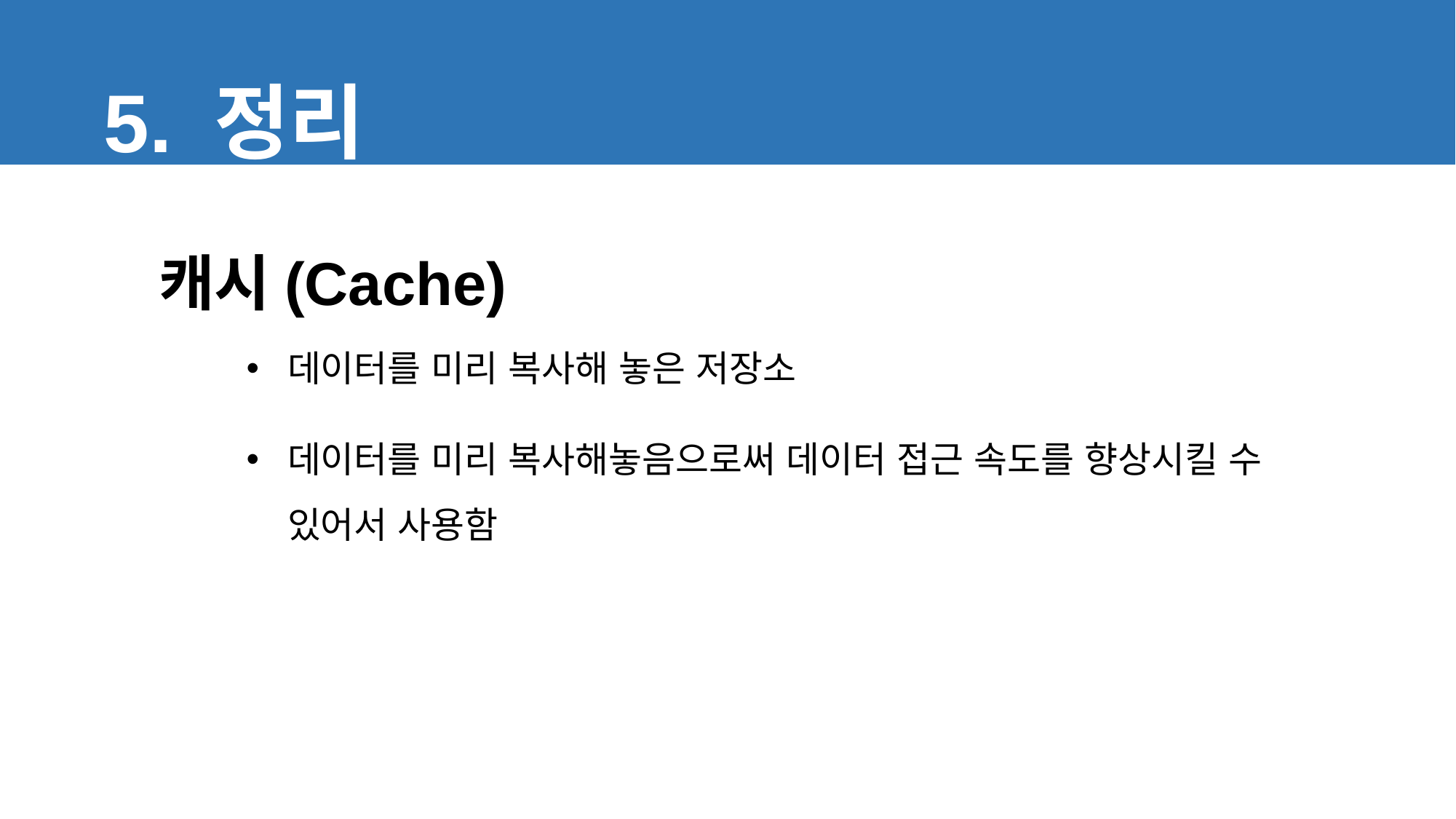

5. 정리
캐시(Cache)
데이터를 미리 복사해 놓은 저장소
데이터를 미리 복사해놓음으로써 데이터 접근 속도를 향상시킬 수 있어서 사용함